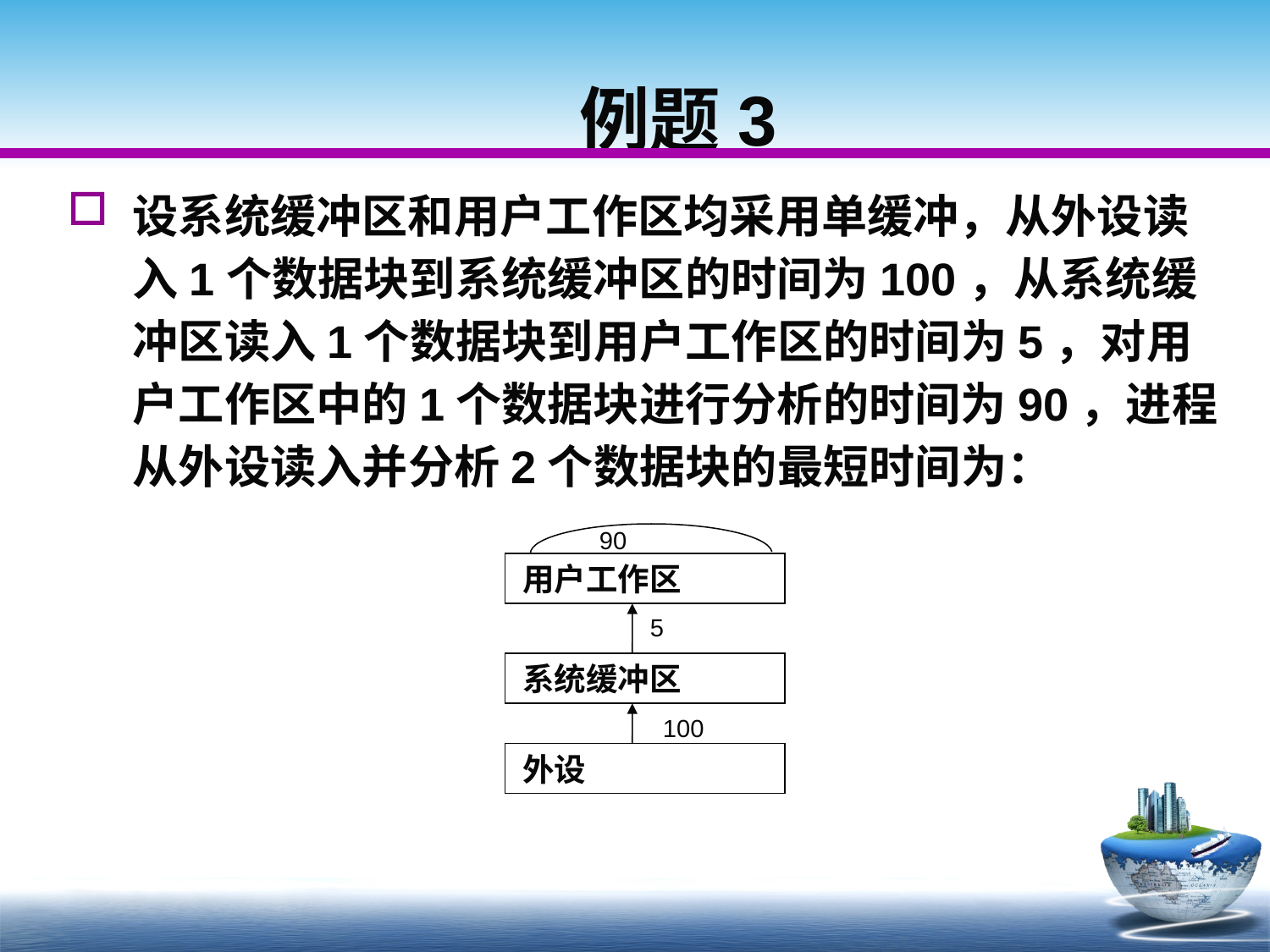

# 例题3

设系统缓冲区和用户工作区均采用单缓冲，从外设读入1个数据块到系统缓冲区的时间为100，从系统缓冲区读入1个数据块到用户工作区的时间为5，对用户工作区中的1个数据块进行分析的时间为90，进程从外设读入并分析2个数据块的最短时间为：
90

用户工作区

5
系统缓冲区

100
外设